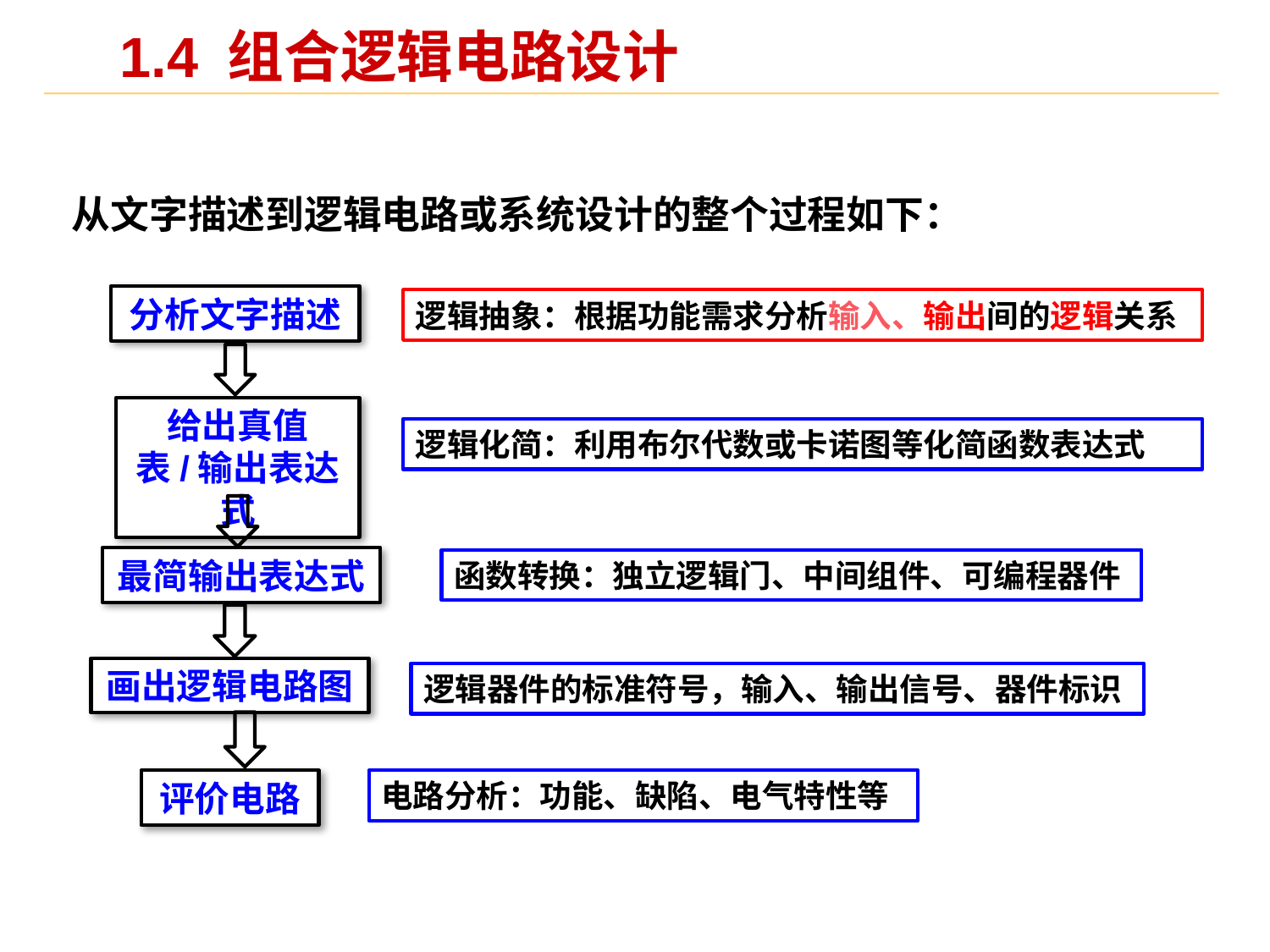

# 1.4 组合逻辑电路设计
从文字描述到逻辑电路或系统设计的整个过程如下：
分析文字描述
逻辑抽象：根据功能需求分析输入、输出间的逻辑关系

给出真值表/输出表达式
逻辑化简：利用布尔代数或卡诺图等化简函数表达式

最简输出表达式
函数转换：独立逻辑门、中间组件、可编程器件

画出逻辑电路图
逻辑器件的标准符号，输入、输出信号、器件标识

评价电路
电路分析：功能、缺陷、电气特性等
8